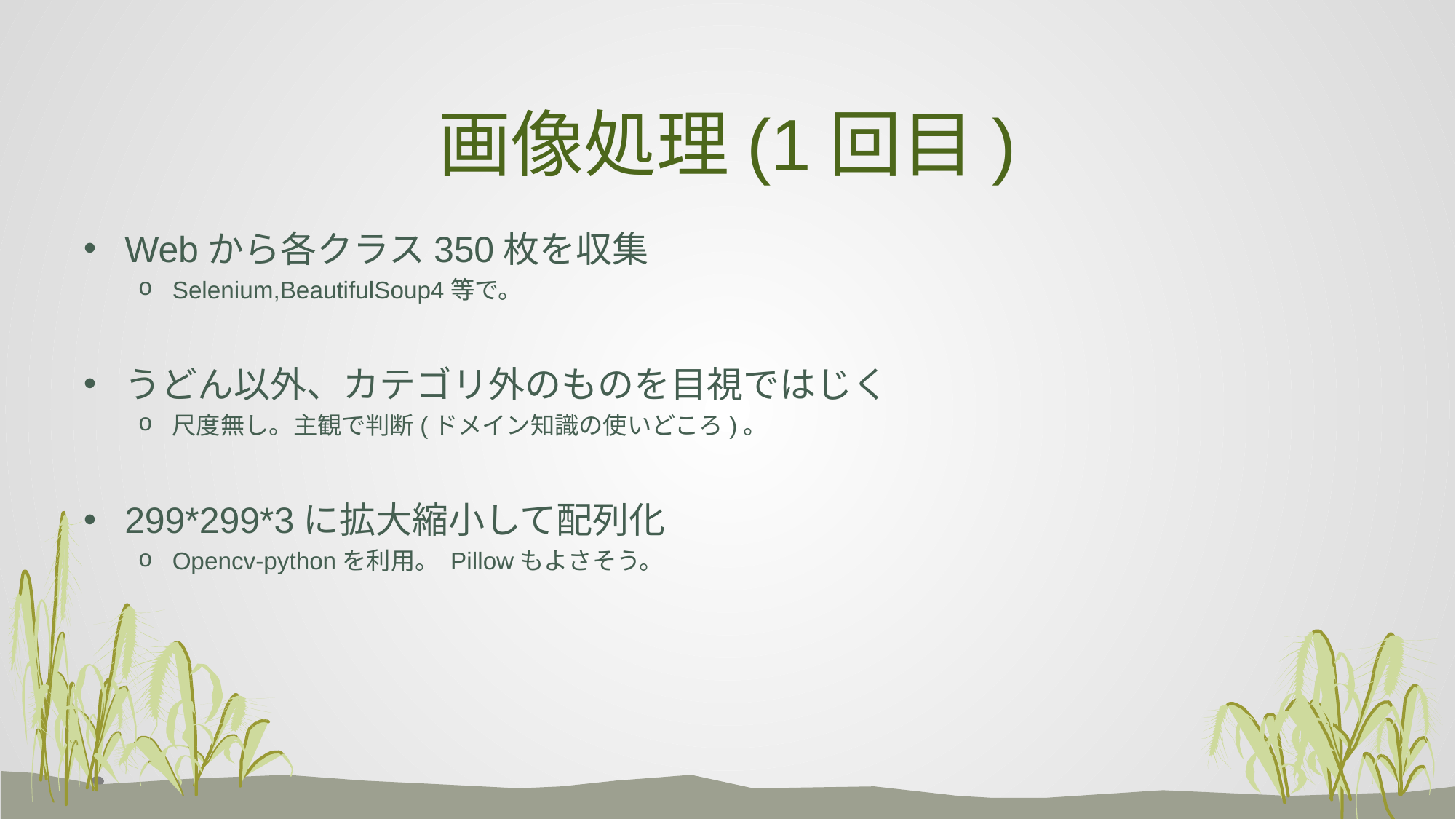

# 画像処理(1回目)
Webから各クラス350枚を収集
Selenium,BeautifulSoup4等で。

うどん以外、カテゴリ外のものを目視ではじく
尺度無し。主観で判断(ドメイン知識の使いどころ)。

299*299*3に拡大縮小して配列化
Opencv-pythonを利用。 Pillowもよさそう。